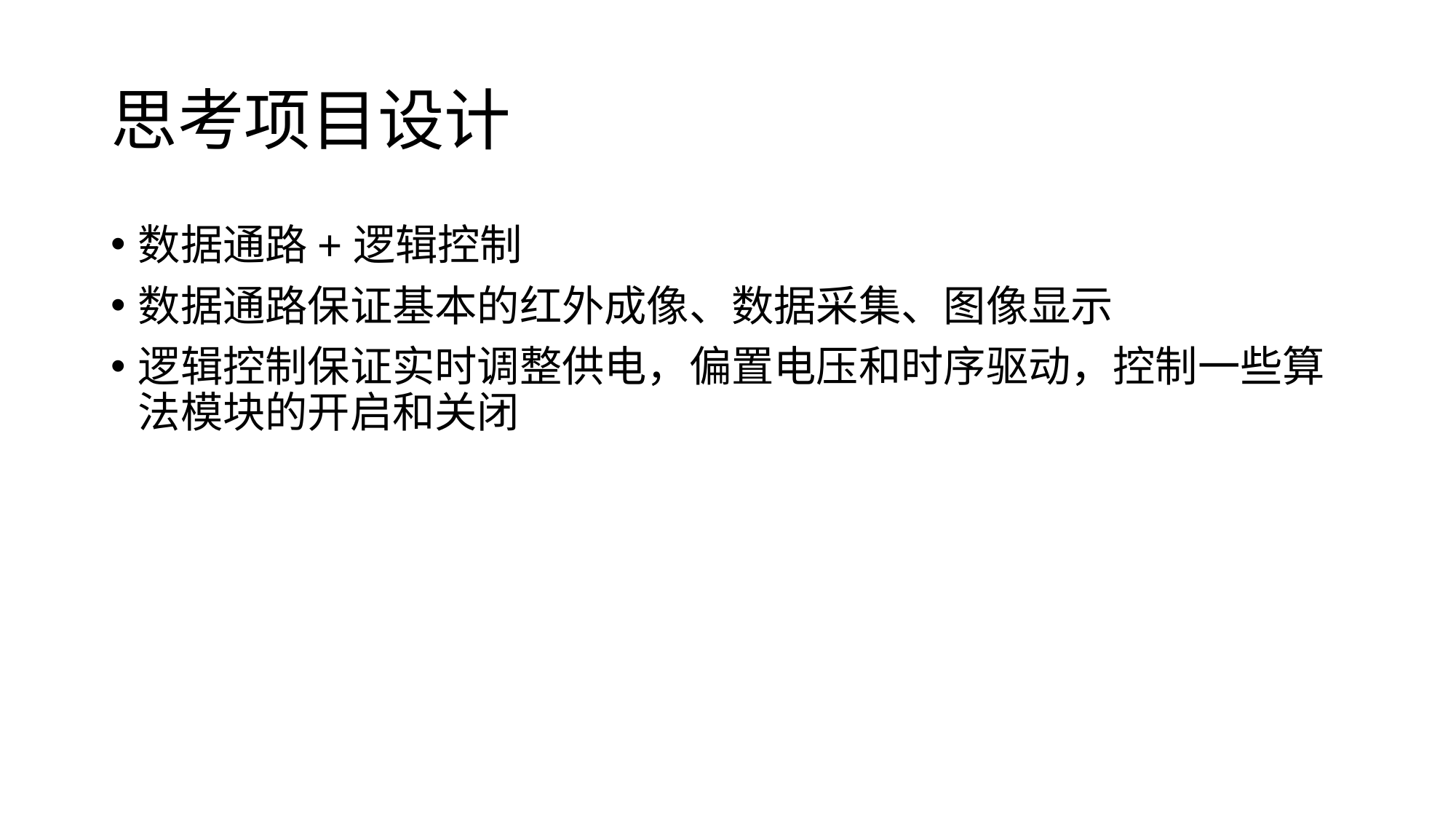

# 思考项目设计
数据通路+逻辑控制
数据通路保证基本的红外成像、数据采集、图像显示
逻辑控制保证实时调整供电，偏置电压和时序驱动，控制一些算法模块的开启和关闭